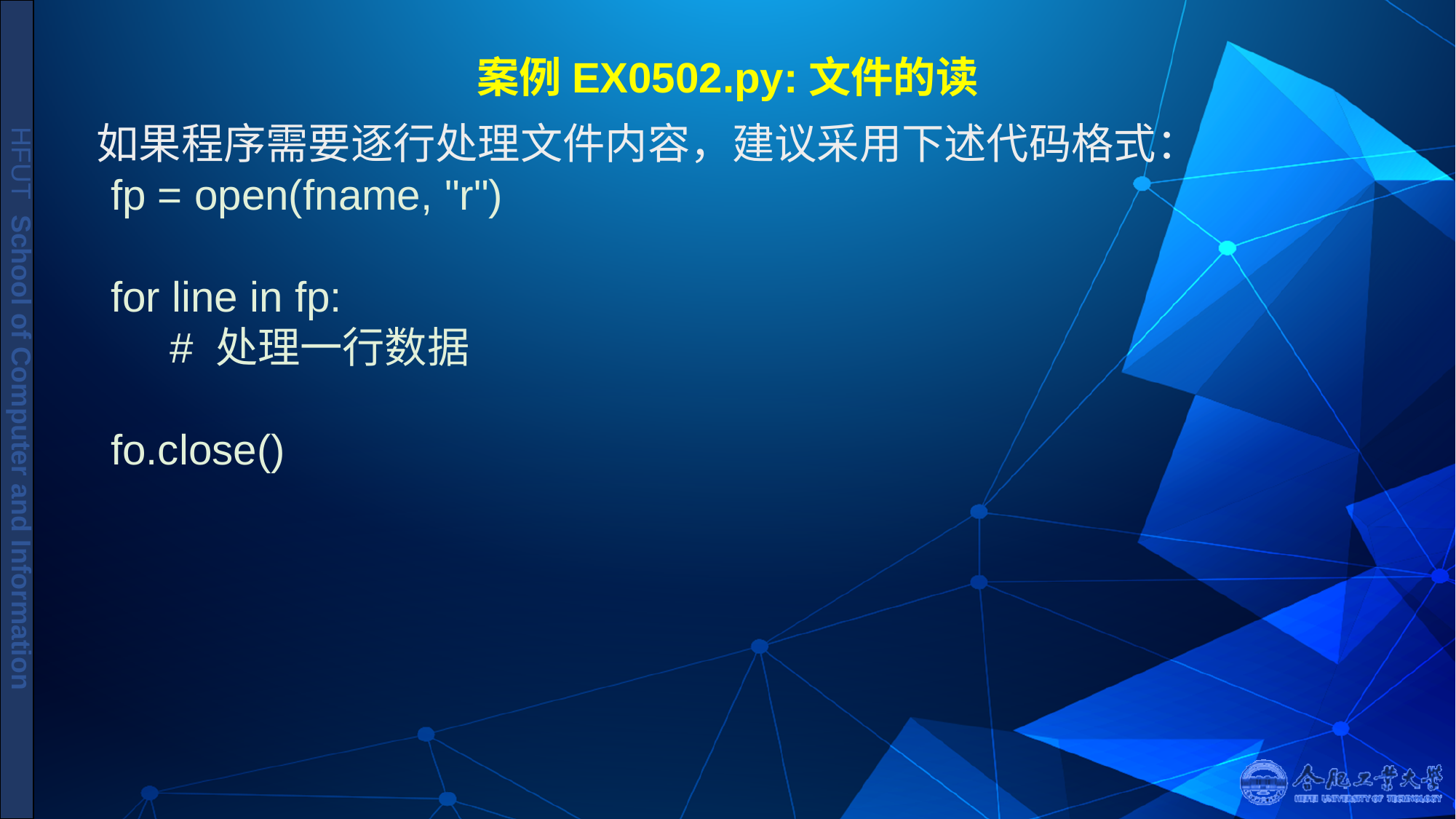

# 案例EX0502.py:文件的读
        如果程序需要逐行处理文件内容，建议采用下述代码格式：
   fp = open(fname, "r")

   for line in fp:
        # 处理一行数据

   fo.close()